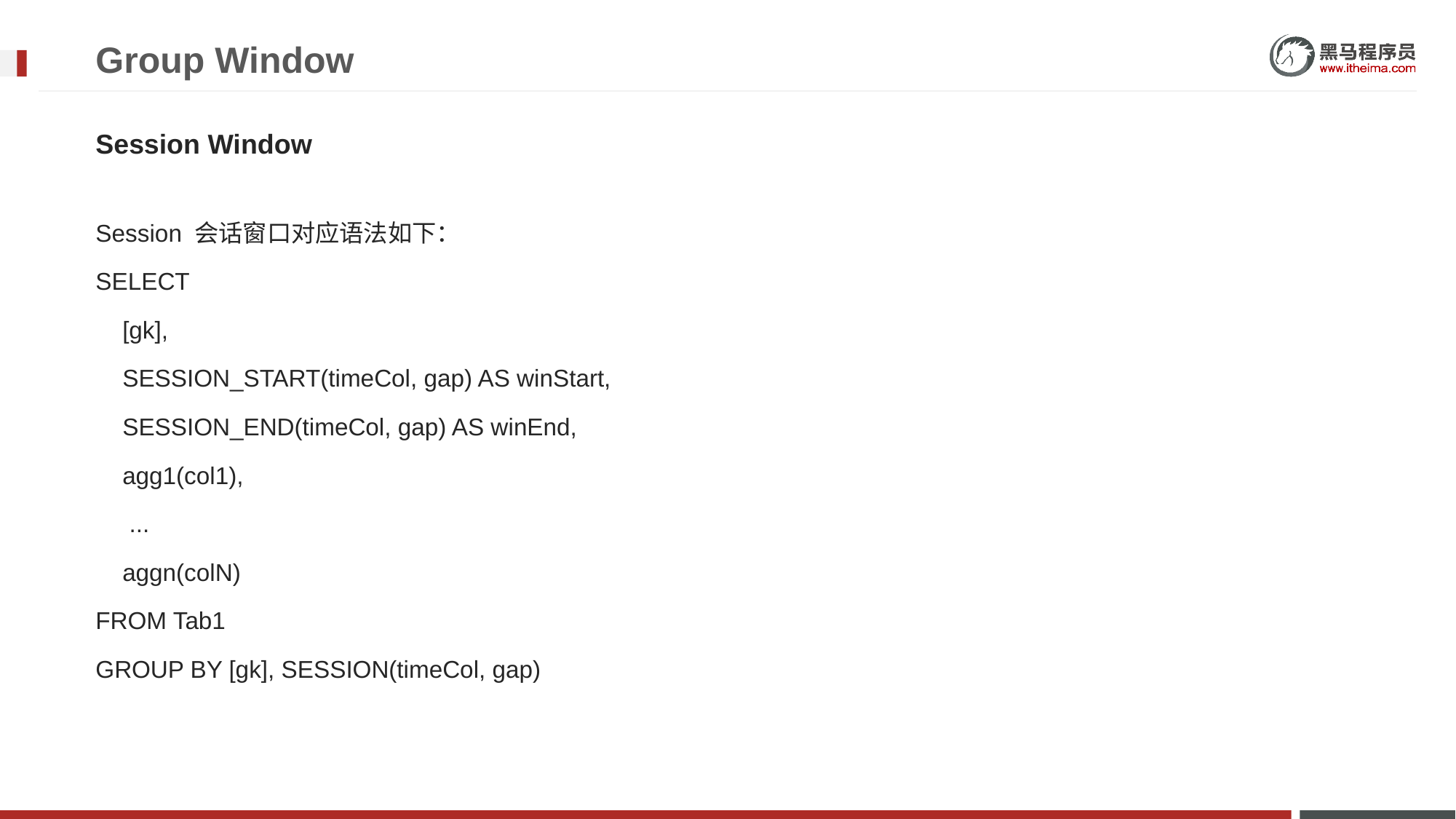

# Group Window
Session Window
Session 会话窗口对应语法如下：
SELECT
    [gk],
    SESSION_START(timeCol, gap) AS winStart,
    SESSION_END(timeCol, gap) AS winEnd,
    agg1(col1),
     ...
    aggn(colN)
FROM Tab1
GROUP BY [gk], SESSION(timeCol, gap)